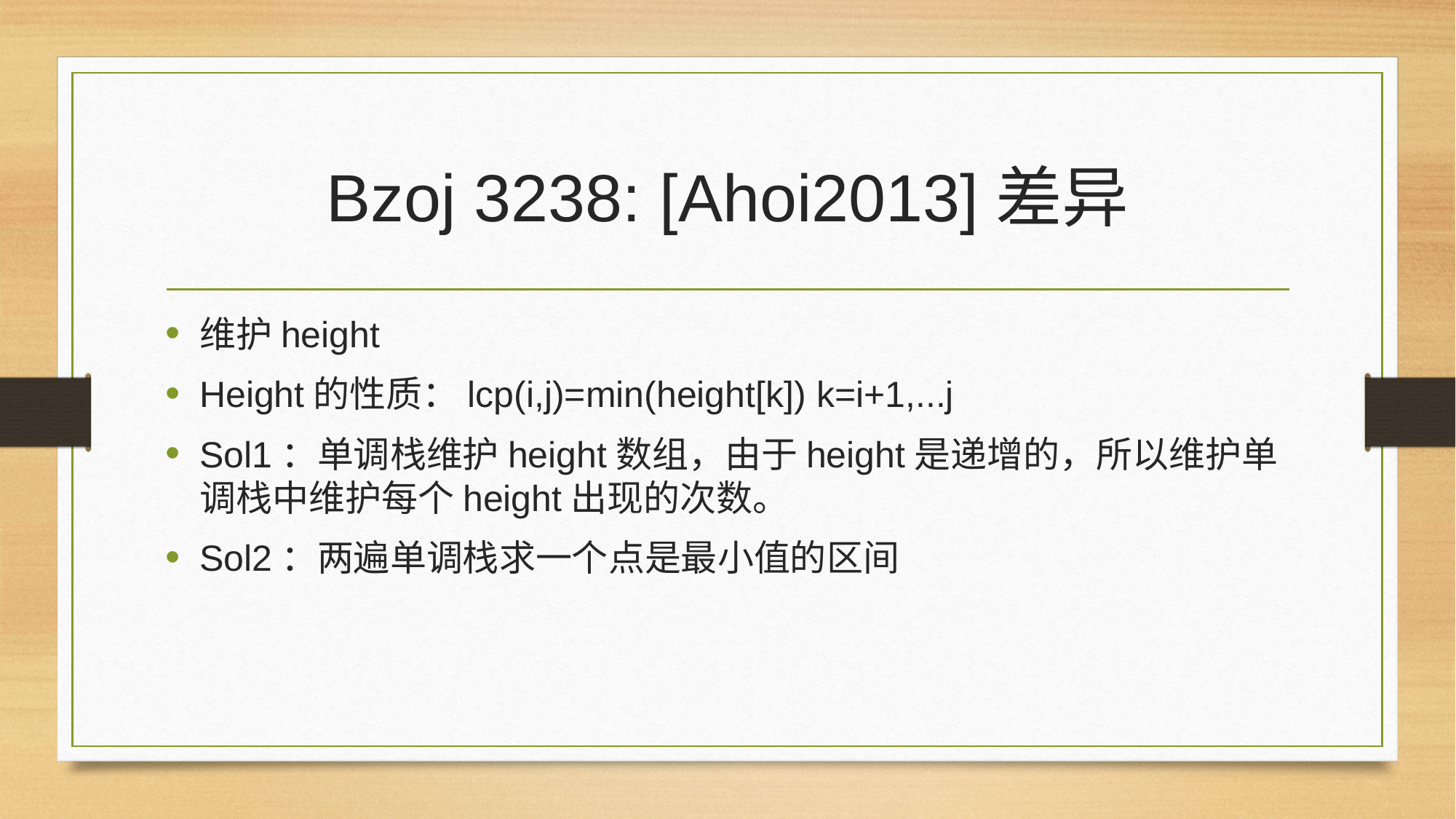

# Bzoj 3238: [Ahoi2013]差异
维护height
Height的性质：lcp(i,j)=min(height[k]) k=i+1,...j
Sol1：单调栈维护height数组，由于height是递增的，所以维护单调栈中维护每个height出现的次数。
Sol2：两遍单调栈求一个点是最小值的区间